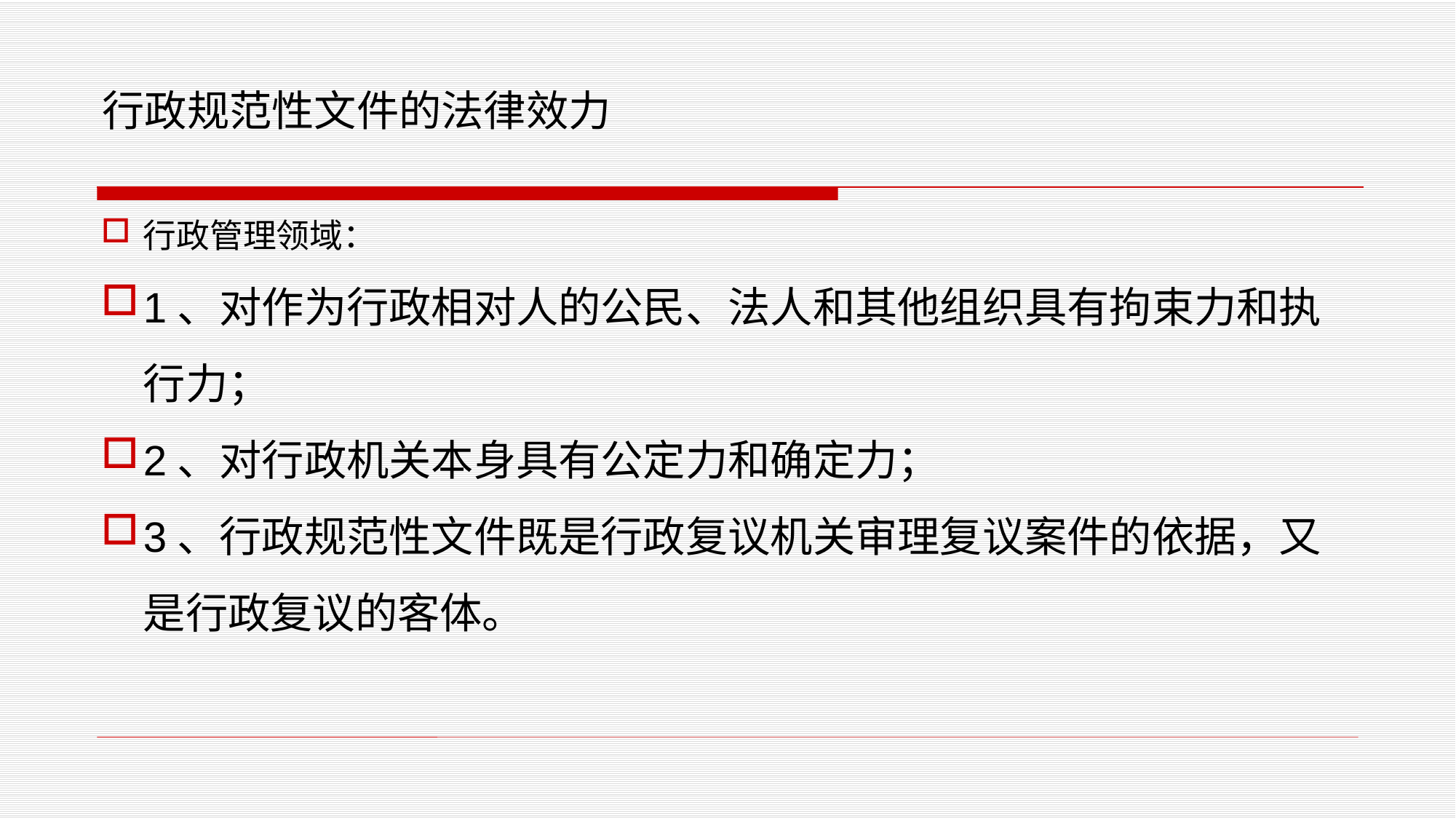

# 行政规范性文件的法律效力
行政管理领域：
1、对作为行政相对人的公民、法人和其他组织具有拘束力和执行力；
2、对行政机关本身具有公定力和确定力；
3、行政规范性文件既是行政复议机关审理复议案件的依据，又是行政复议的客体。